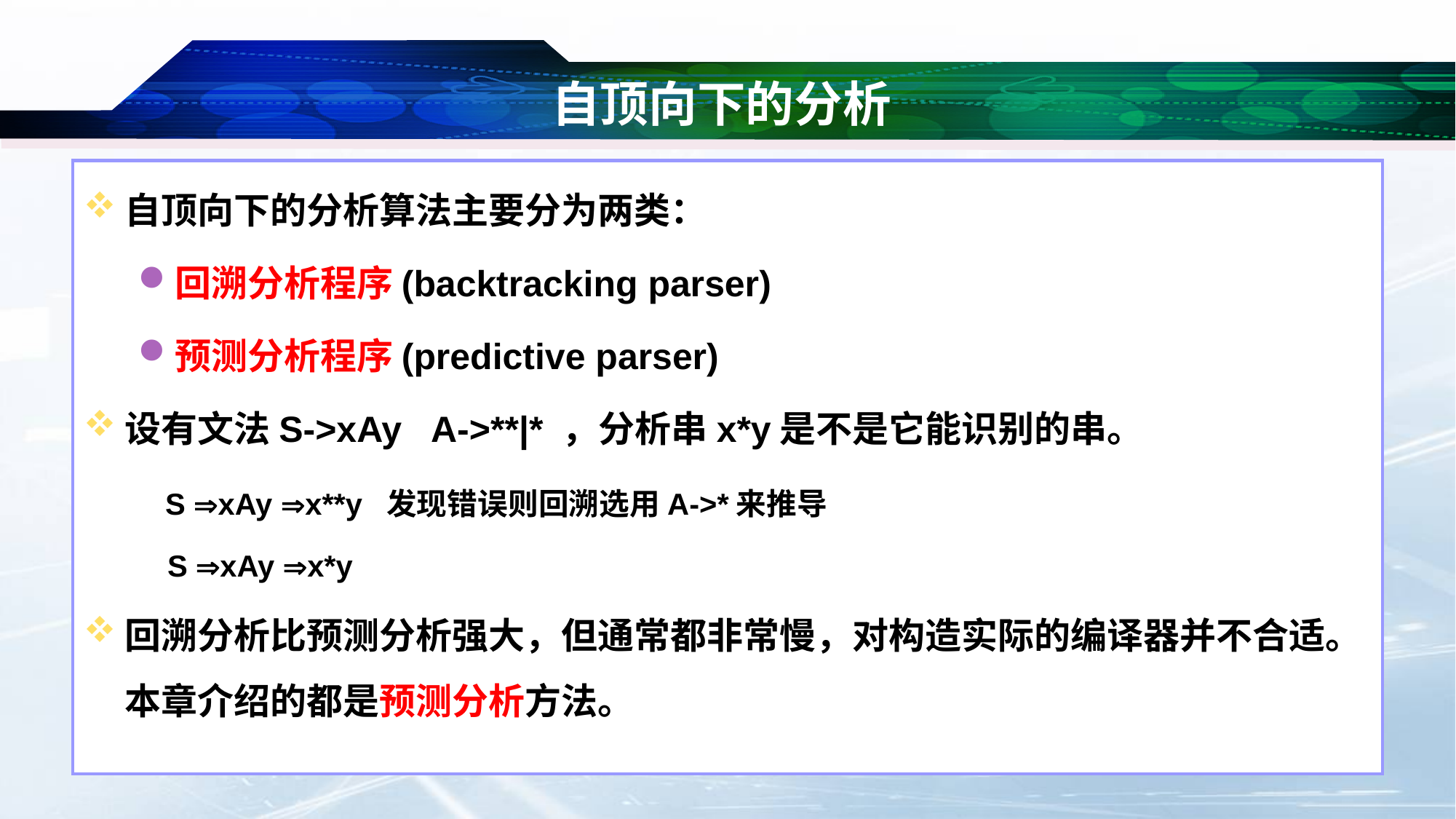

# 自顶向下的分析
自顶向下的分析算法主要分为两类：
回溯分析程序(backtracking parser)
预测分析程序(predictive parser)
设有文法S->xAy   A->**|* ，分析串x*y是不是它能识别的串。
        S ⇒xAy ⇒x**y  发现错误则回溯选用A->*来推导
          S ⇒xAy ⇒x*y
回溯分析比预测分析强大，但通常都非常慢，对构造实际的编译器并不合适。本章介绍的都是预测分析方法。